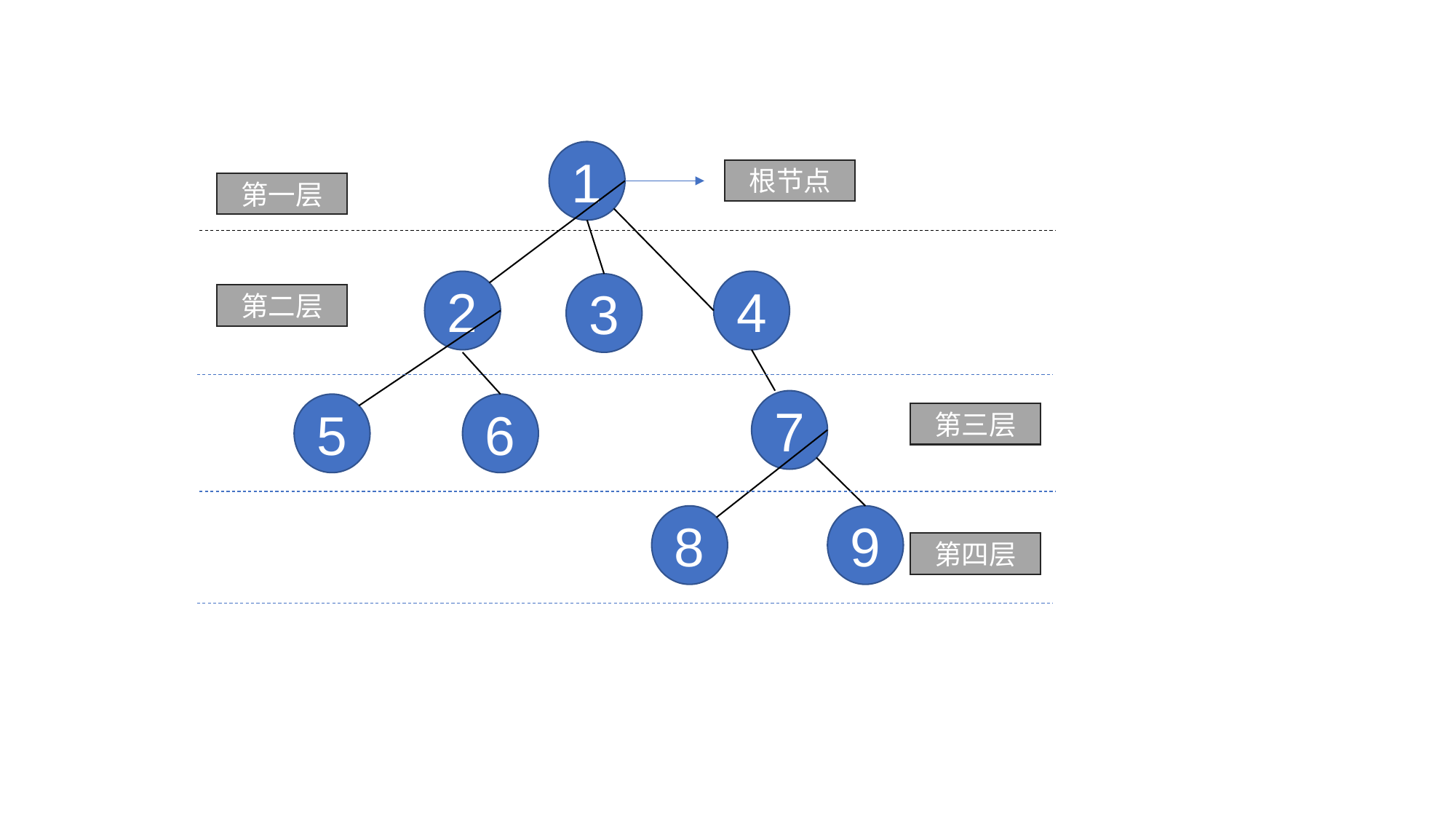

1
根节点
第一层
4
2
3
第二层
7
5
6
第三层
9
8
第四层